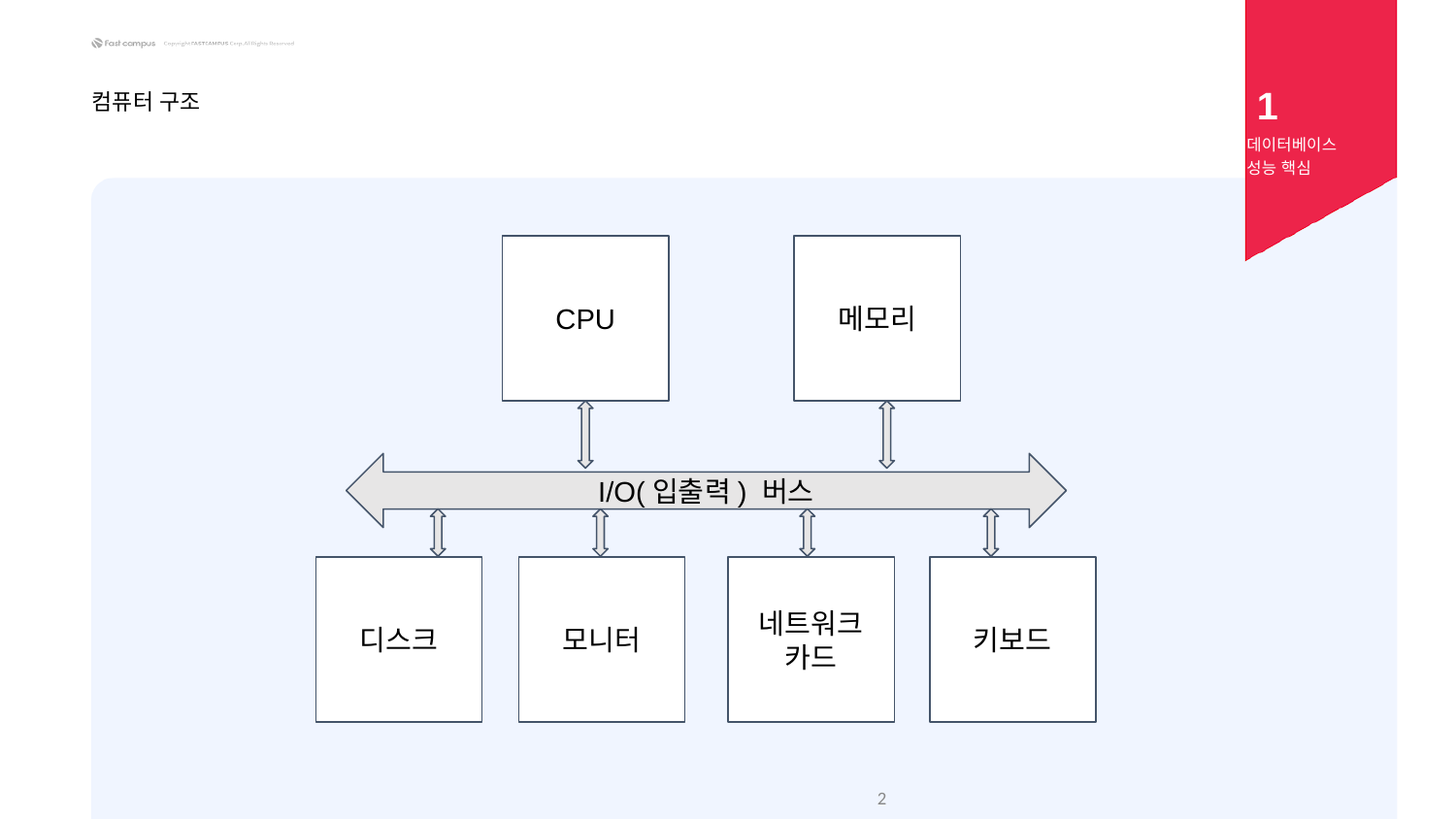

1
컴퓨터 구조
데이터베이스
성능 핵심
CPU
메모리

I/O(입출력) 버스

디스크
모니터
네트워크 카드
키보드
2